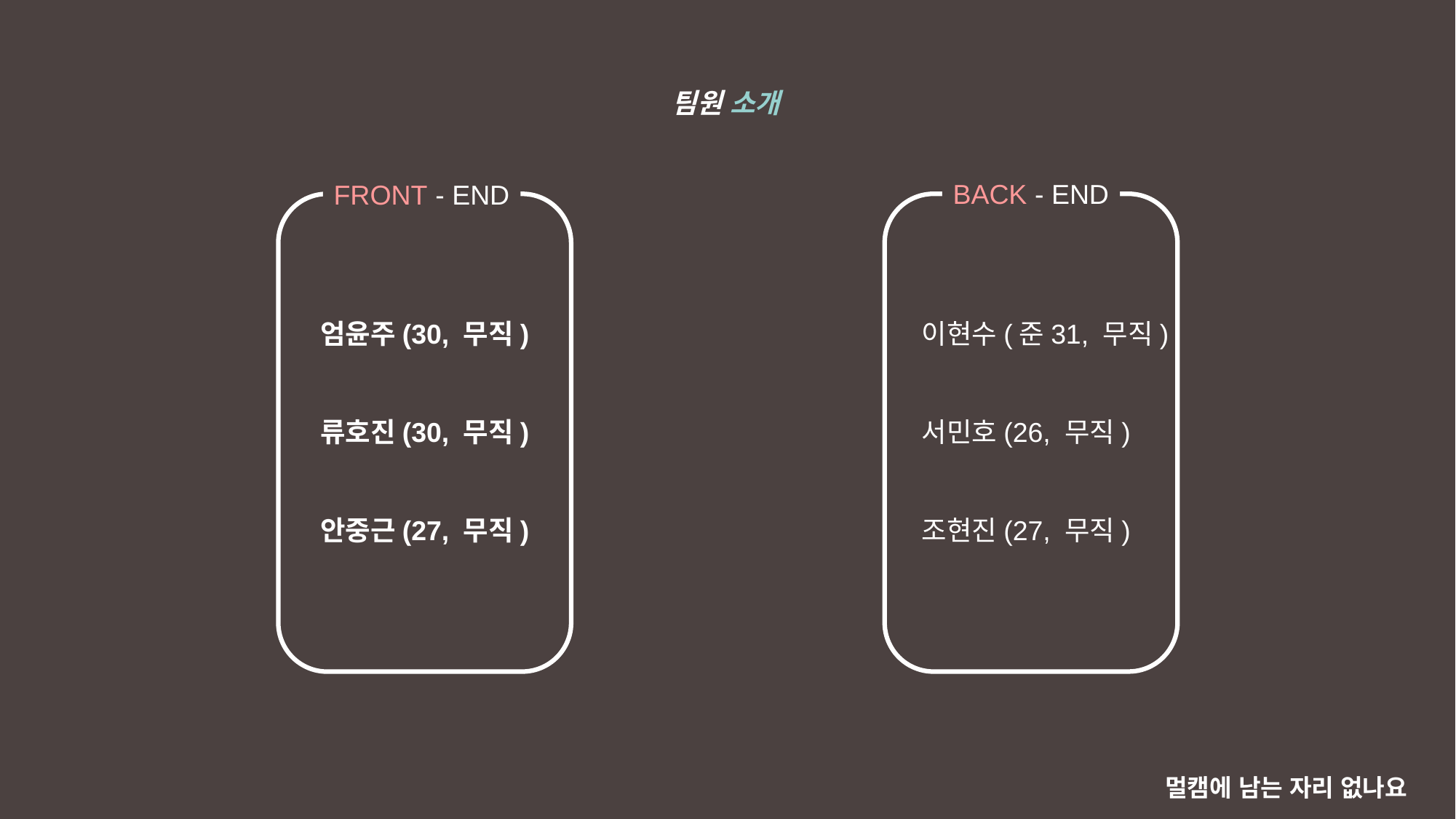

팀원 소개
BACK - END
FRONT - END

엄윤주(30, 무직)

류호진(30, 무직)

안중근(27, 무직)
이현수(준31, 무직)

서민호(26, 무직)

조현진(27, 무직)
멀캠에 남는 자리 없나요